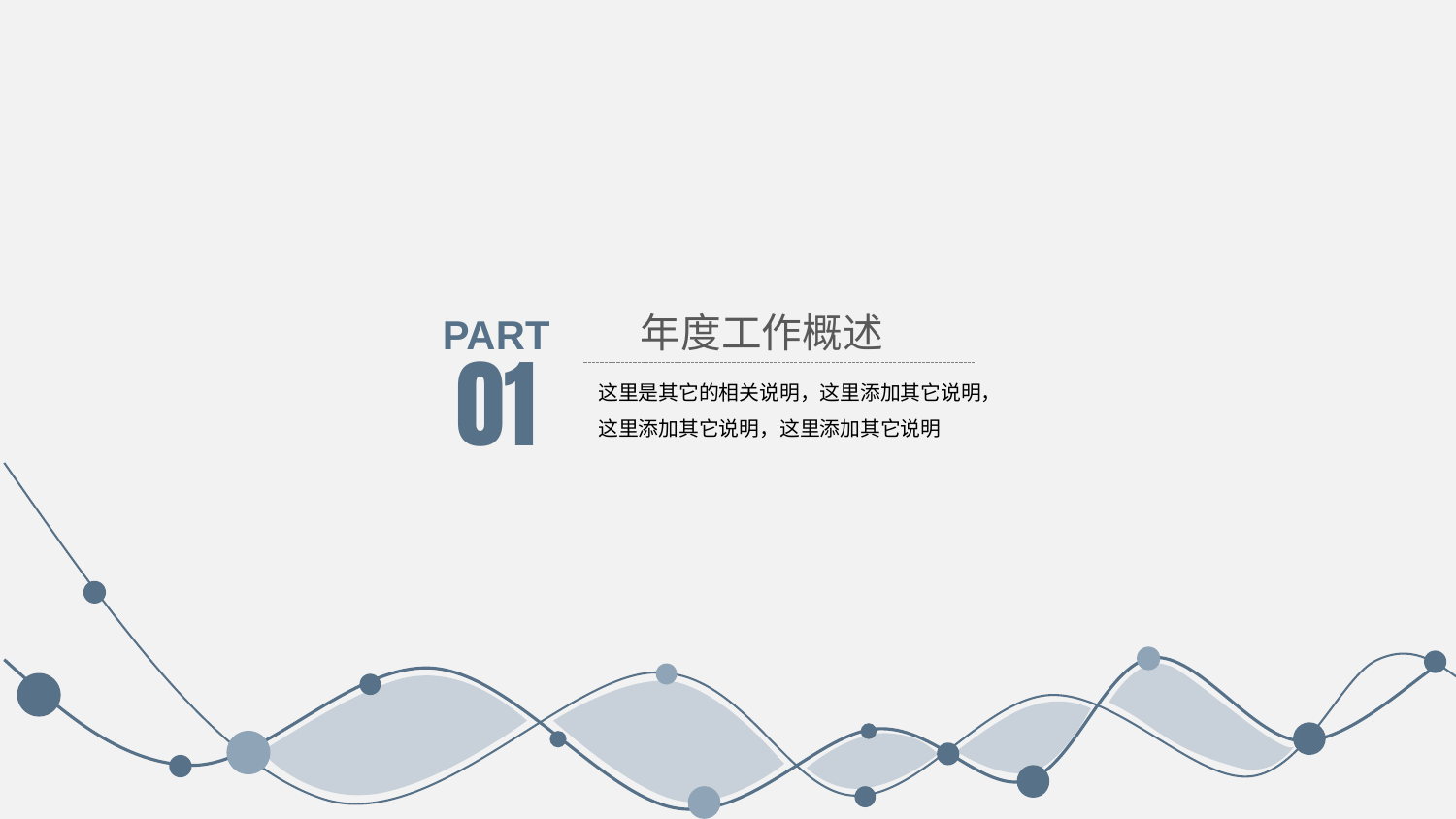

年度工作概述
PART
01
这里是其它的相关说明，这里添加其它说明，
这里添加其它说明，这里添加其它说明